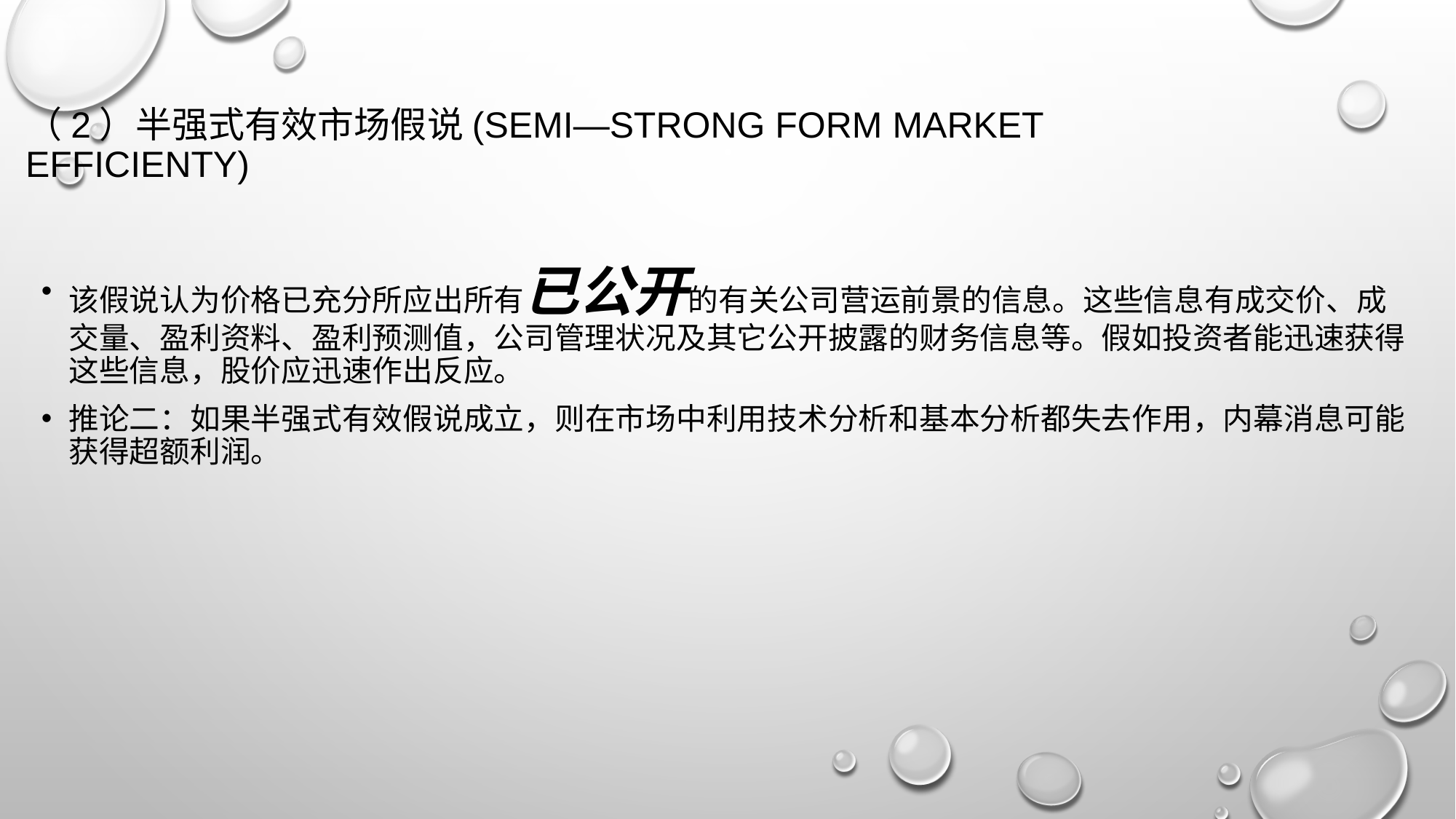

# （2）半强式有效市场假说(Semi—Strong Form Market Efficienty)
该假说认为价格已充分所应出所有已公开的有关公司营运前景的信息。这些信息有成交价、成交量、盈利资料、盈利预测值，公司管理状况及其它公开披露的财务信息等。假如投资者能迅速获得这些信息，股价应迅速作出反应。
推论二：如果半强式有效假说成立，则在市场中利用技术分析和基本分析都失去作用，内幕消息可能获得超额利润。